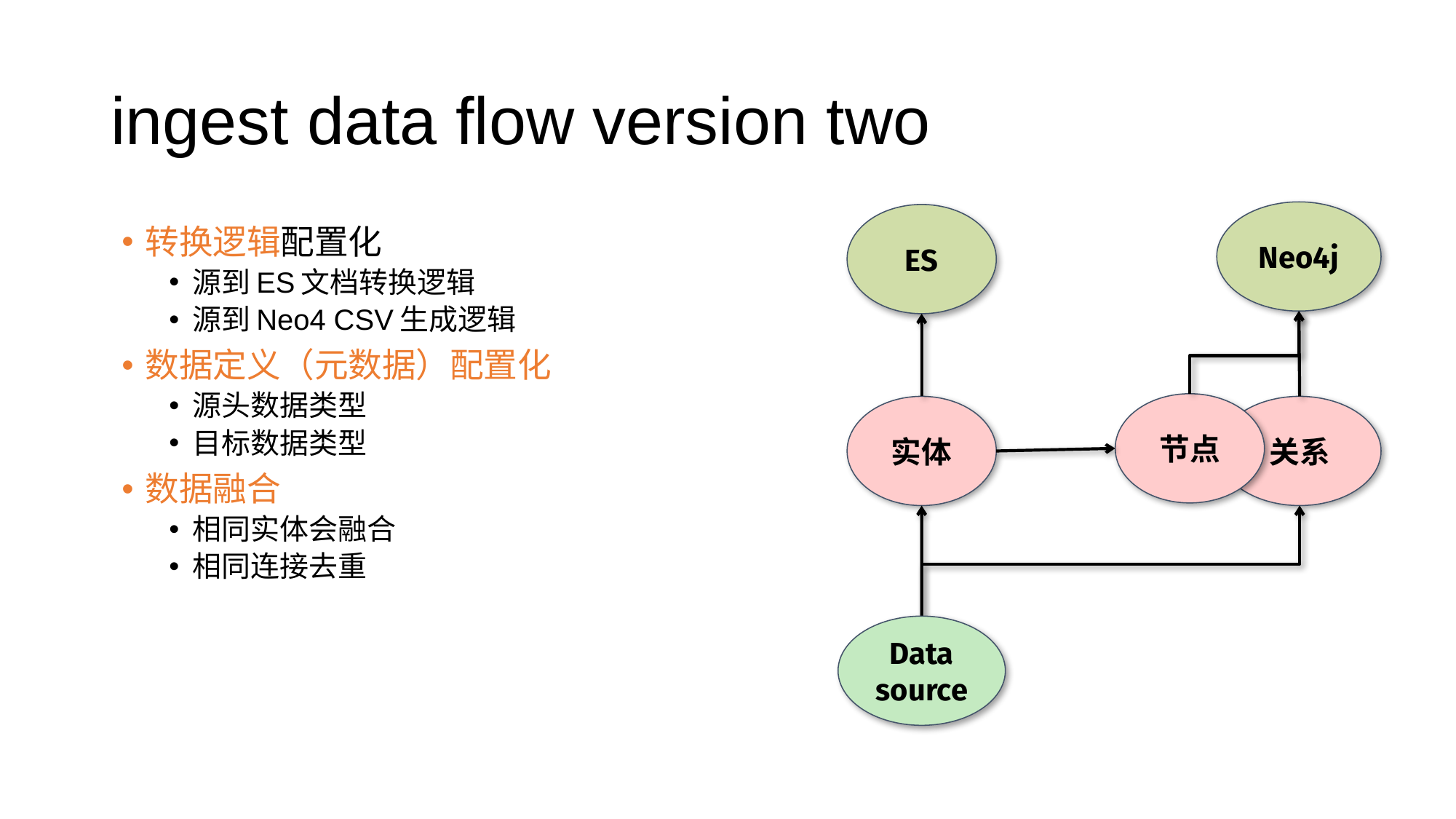

# ingest data flow version two
Neo4j
ES
转换逻辑配置化
源到ES文档转换逻辑
源到Neo4 CSV生成逻辑
数据定义（元数据）配置化
源头数据类型
目标数据类型
数据融合
相同实体会融合
相同连接去重
节点
实体
关系
Data source